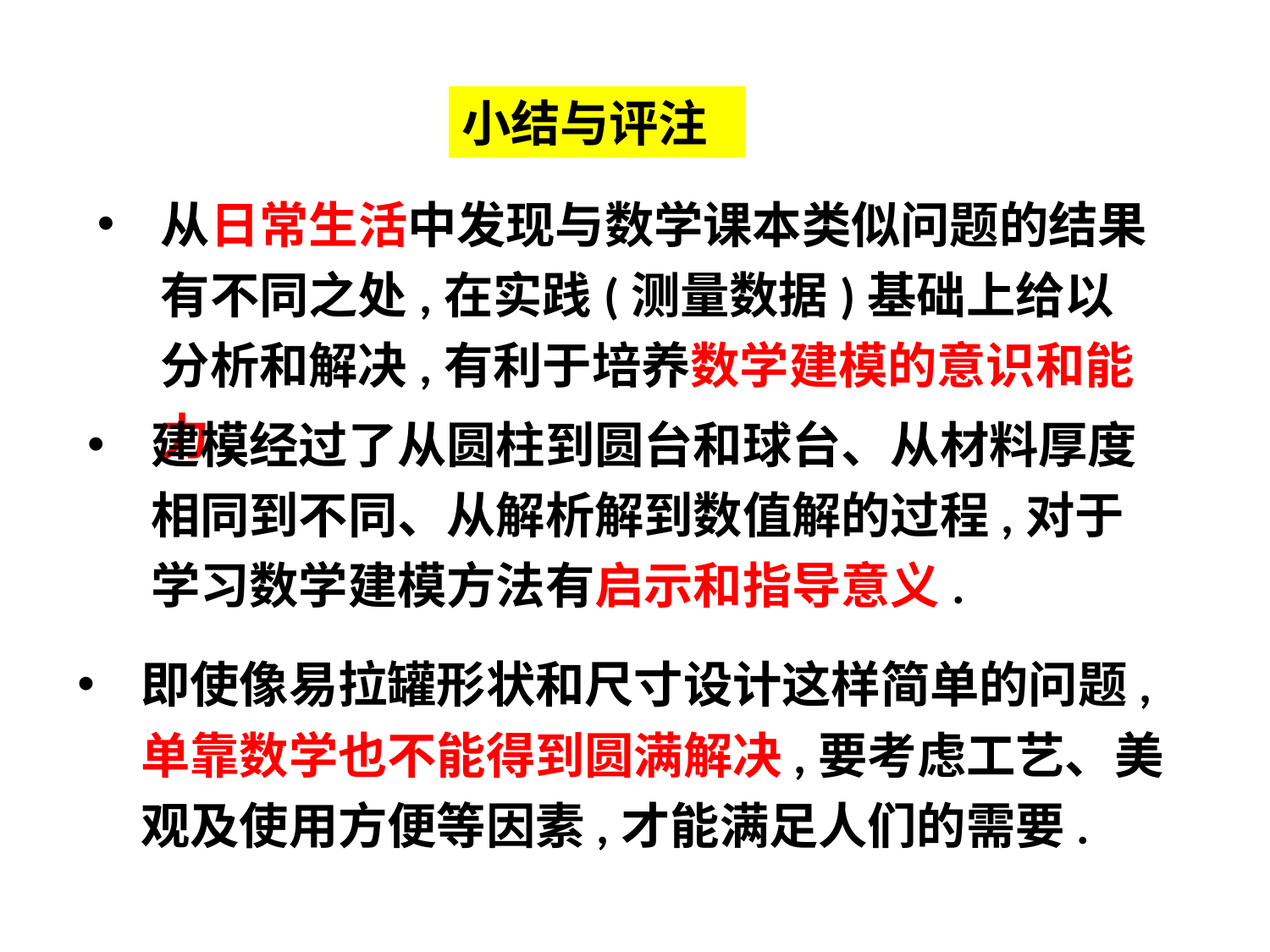

小结与评注
从日常生活中发现与数学课本类似问题的结果有不同之处,在实践(测量数据)基础上给以分析和解决,有利于培养数学建模的意识和能力.
建模经过了从圆柱到圆台和球台、从材料厚度相同到不同、从解析解到数值解的过程,对于学习数学建模方法有启示和指导意义.
即使像易拉罐形状和尺寸设计这样简单的问题,单靠数学也不能得到圆满解决,要考虑工艺、美观及使用方便等因素,才能满足人们的需要.